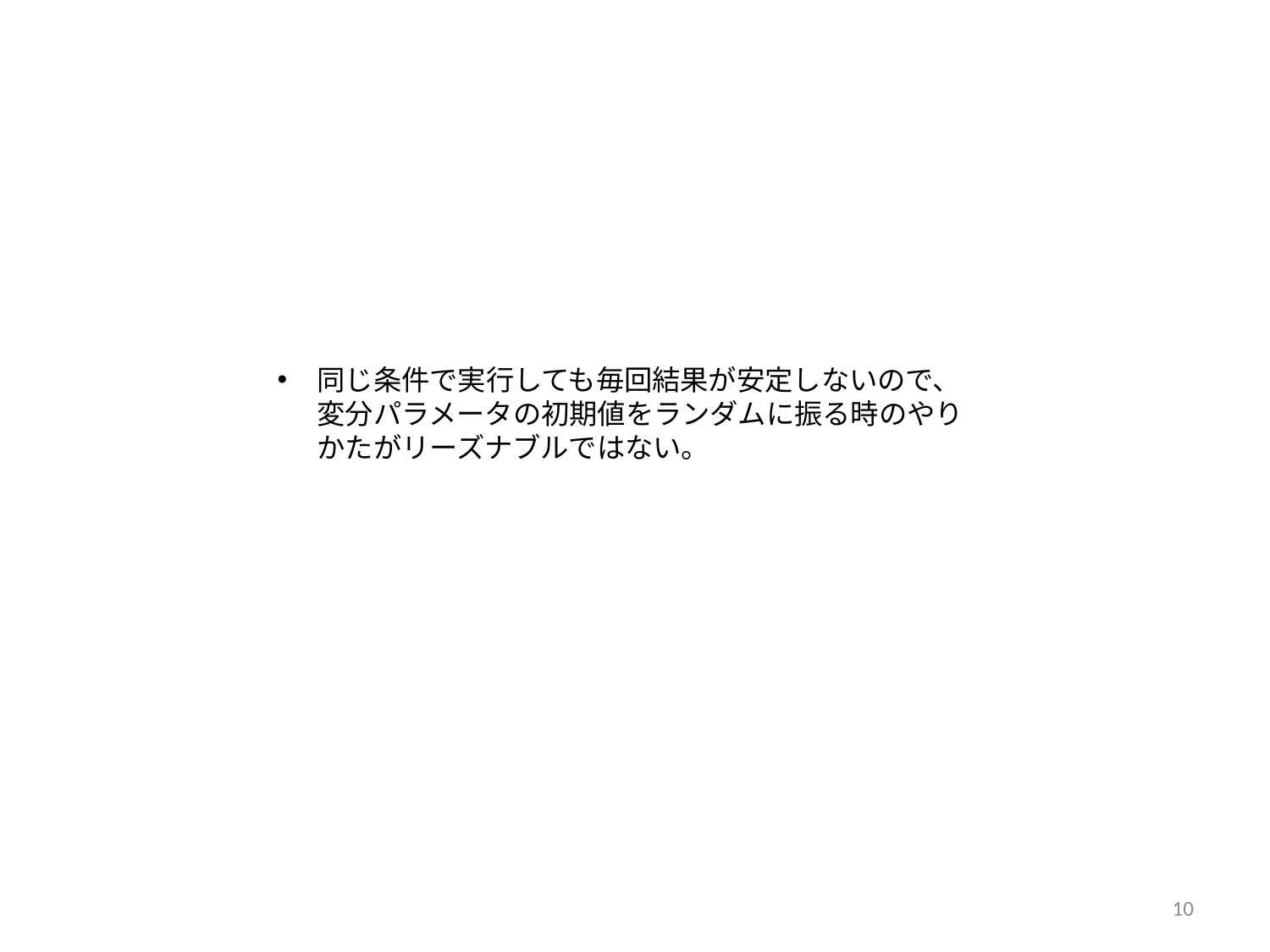

同じ条件で実行しても毎回結果が安定しないので、変分パラメータの初期値をランダムに振る時のやりかたがリーズナブルではない。
10